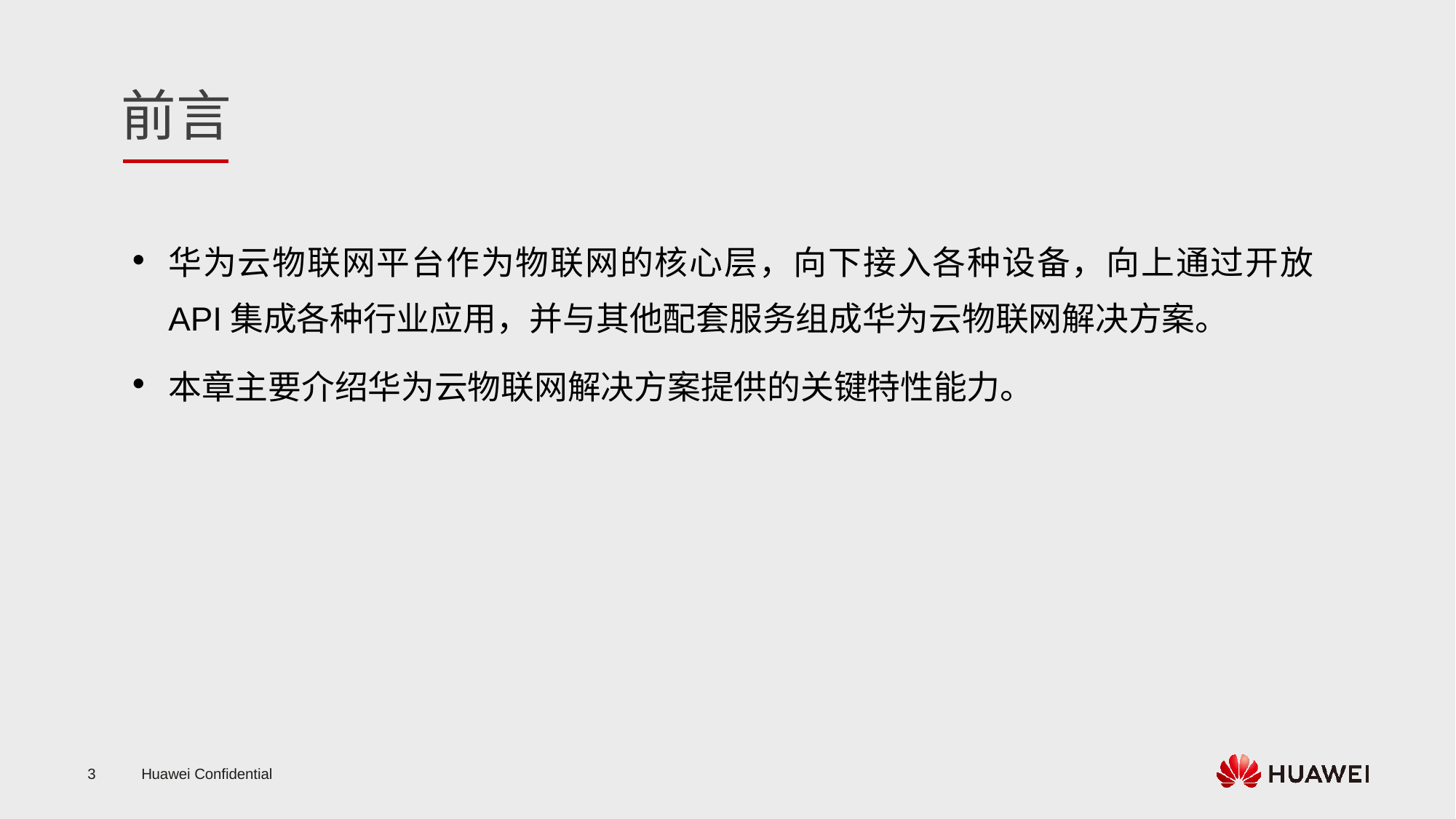

华为云物联网平台作为物联网的核心层，向下接入各种设备，向上通过开放API集成各种行业应用，并与其他配套服务组成华为云物联网解决方案。
本章主要介绍华为云物联网解决方案提供的关键特性能力。